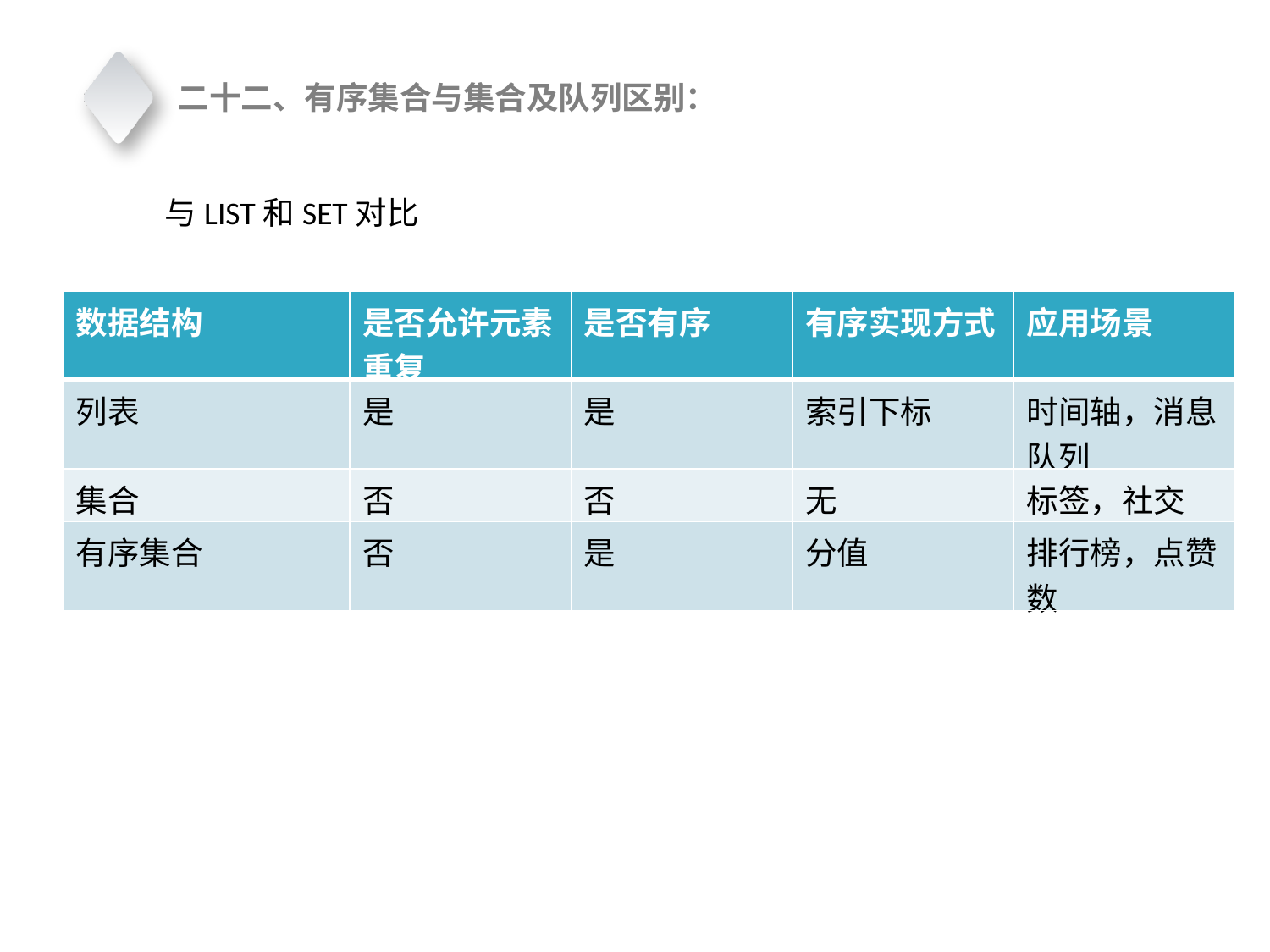

二十二、有序集合与集合及队列区别：
与LIST和SET对比
| 数据结构 | 是否允许元素重复 | 是否有序 | 有序实现方式 | 应用场景 |
| --- | --- | --- | --- | --- |
| 列表 | 是 | 是 | 索引下标 | 时间轴，消息队列 |
| 集合 | 否 | 否 | 无 | 标签，社交 |
| 有序集合 | 否 | 是 | 分值 | 排行榜，点赞数 |